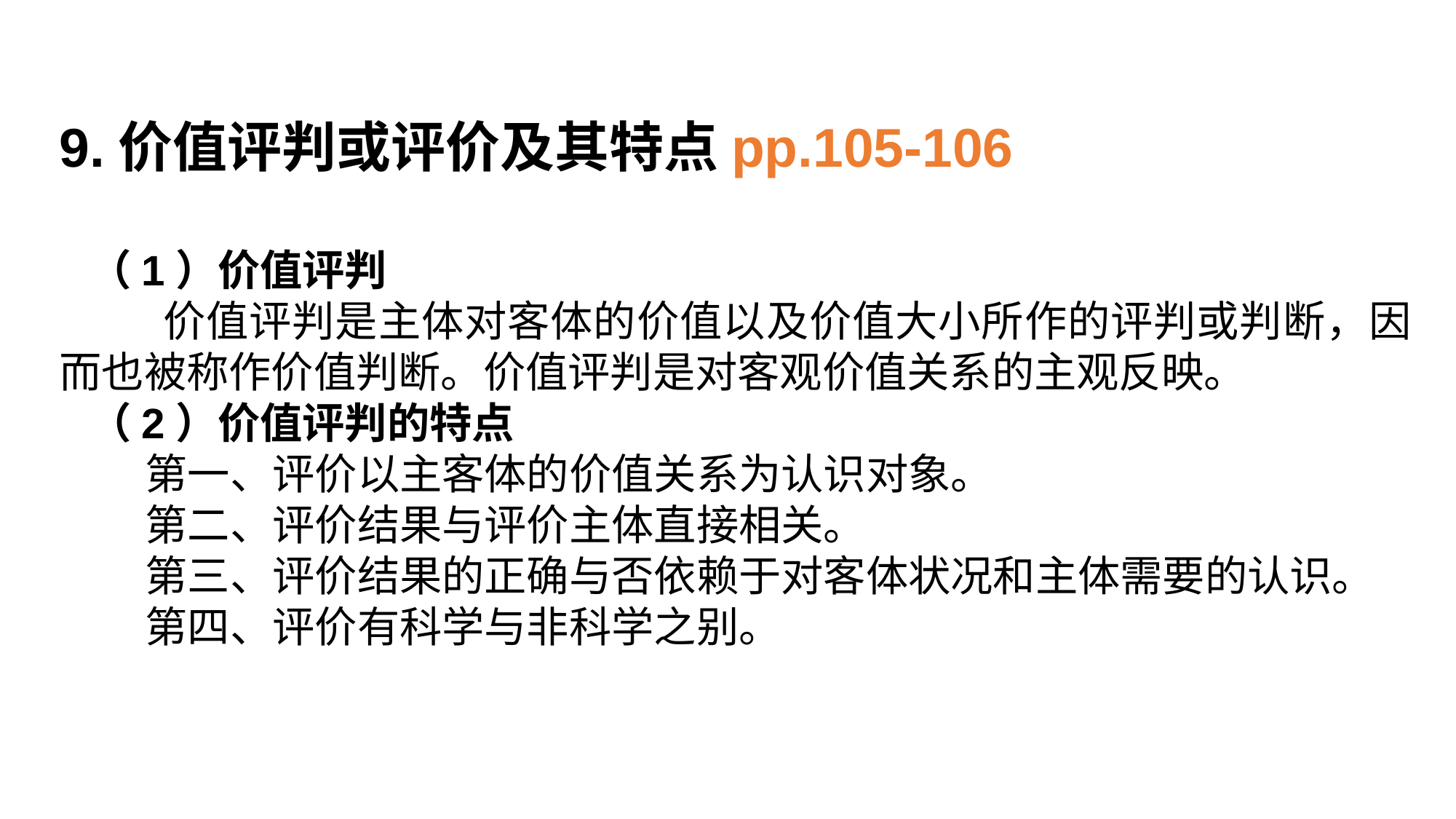

9.价值评判或评价及其特点pp.105-106

  （1）价值评判
         价值评判是主体对客体的价值以及价值大小所作的评判或判断，因而也被称作价值判断。价值评判是对客观价值关系的主观反映。
  （2）价值评判的特点
        第一、评价以主客体的价值关系为认识对象。
        第二、评价结果与评价主体直接相关。
        第三、评价结果的正确与否依赖于对客体状况和主体需要的认识。
        第四、评价有科学与非科学之别。